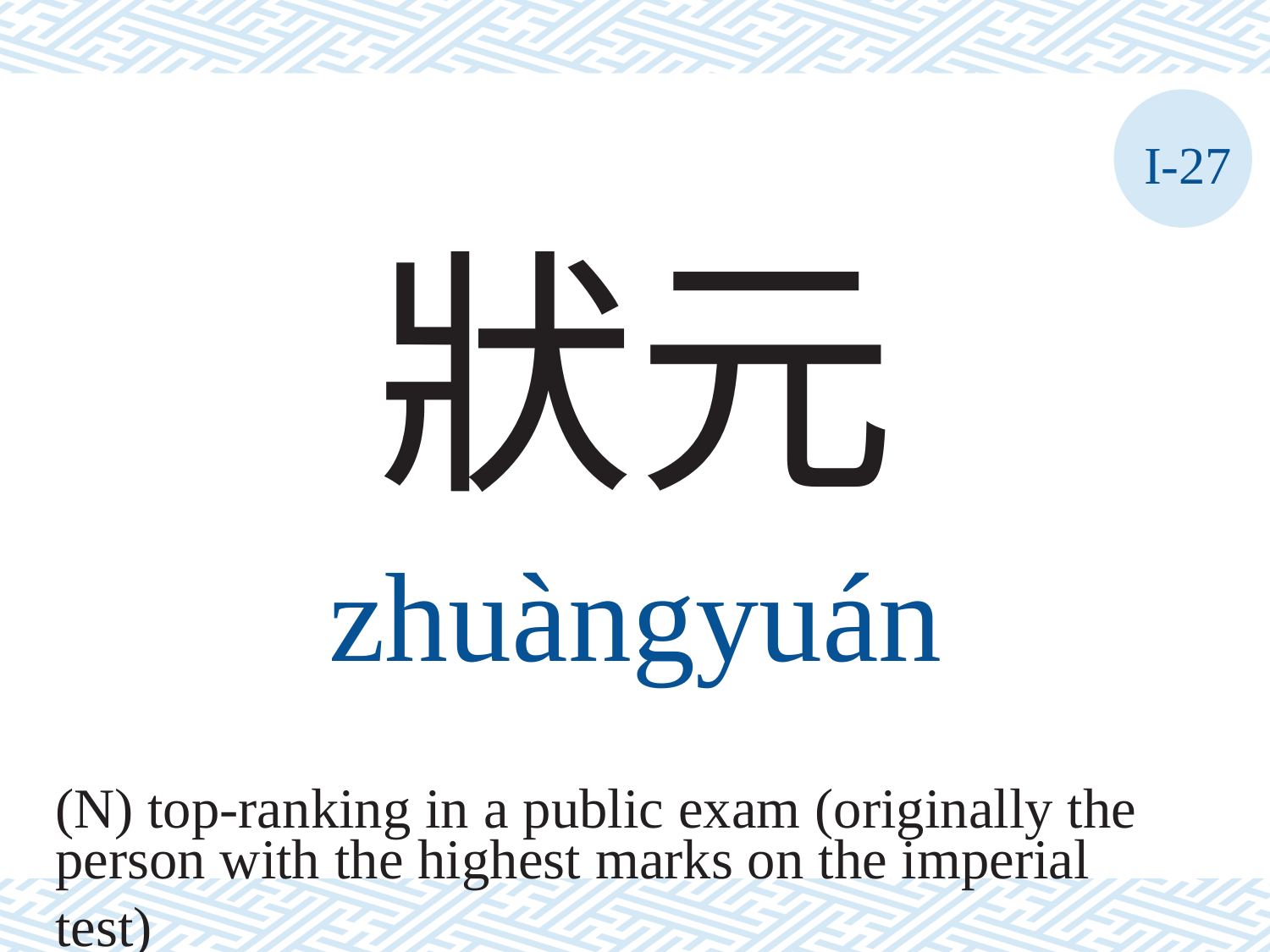

I-27
狀元
zhuàngyuán
(N) top-ranking in a public exam (originally the
person with the highest marks on the imperial test)